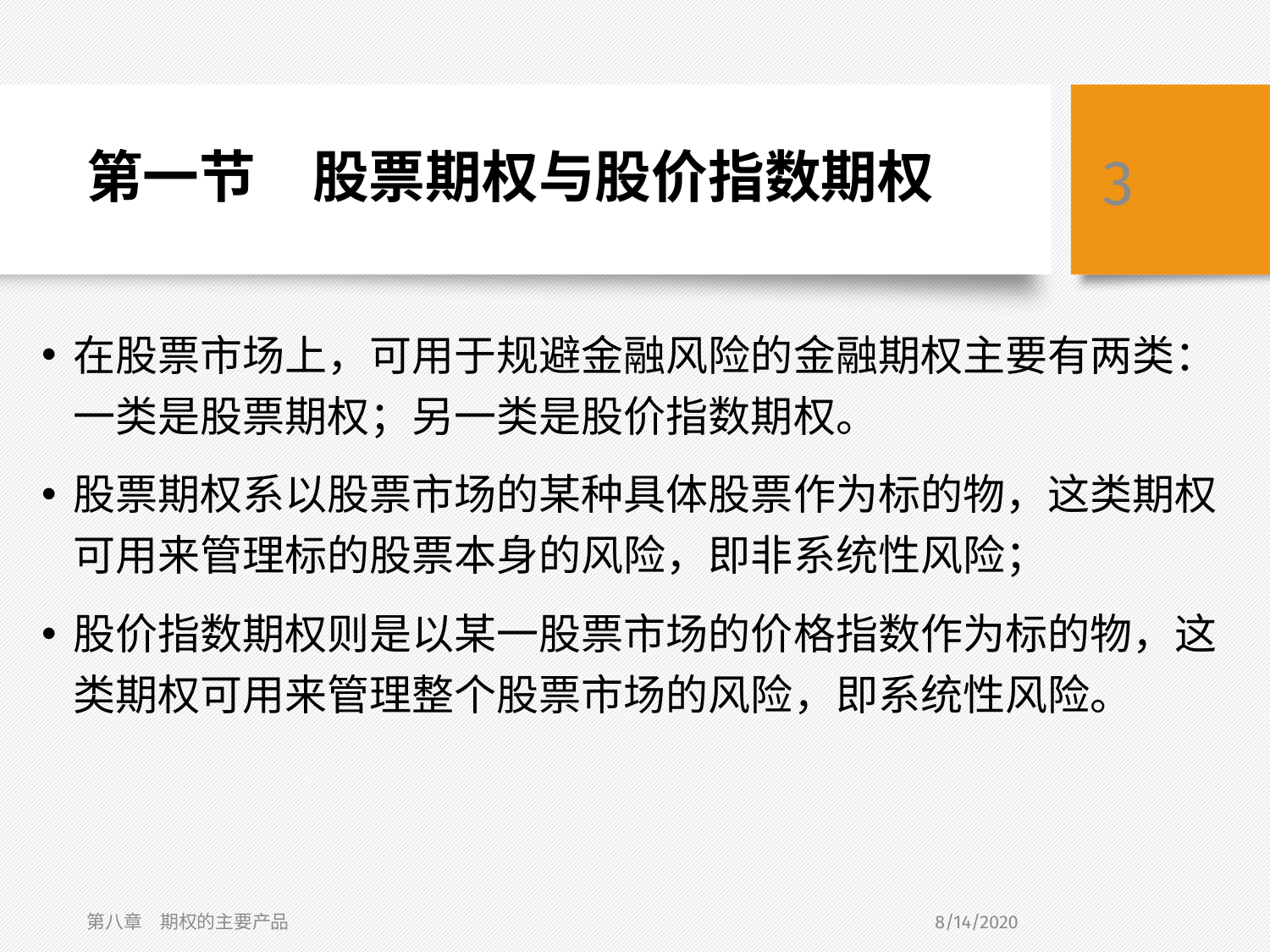

# 第一节　股票期权与股价指数期权
3
在股票市场上，可用于规避金融风险的金融期权主要有两类：一类是股票期权；另一类是股价指数期权。
股票期权系以股票市场的某种具体股票作为标的物，这类期权可用来管理标的股票本身的风险，即非系统性风险；
股价指数期权则是以某一股票市场的价格指数作为标的物，这类期权可用来管理整个股票市场的风险，即系统性风险。
8/14/2020
第八章　期权的主要产品